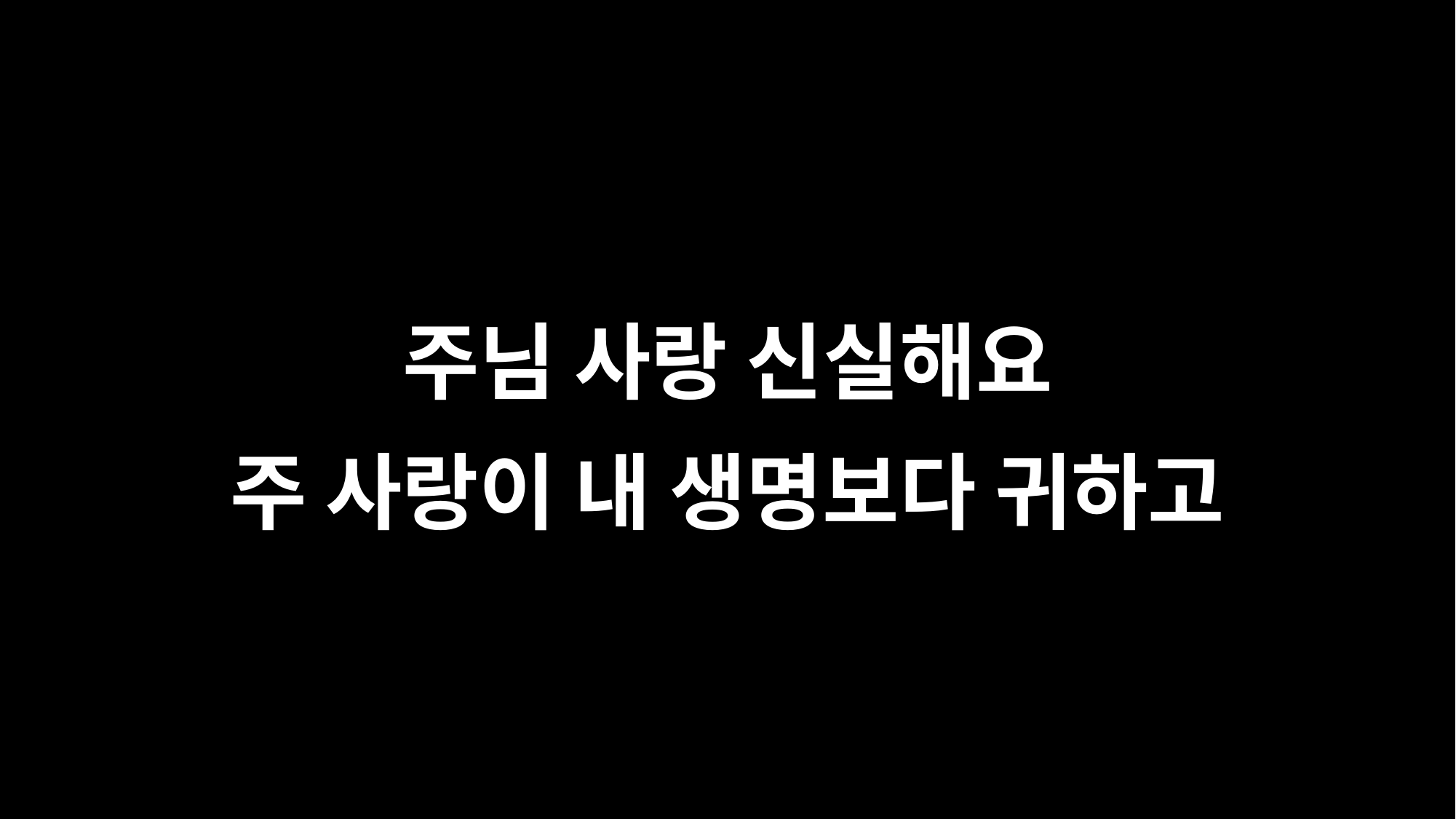

주님 사랑 신실해요
주 사랑이 내 생명보다 귀하고